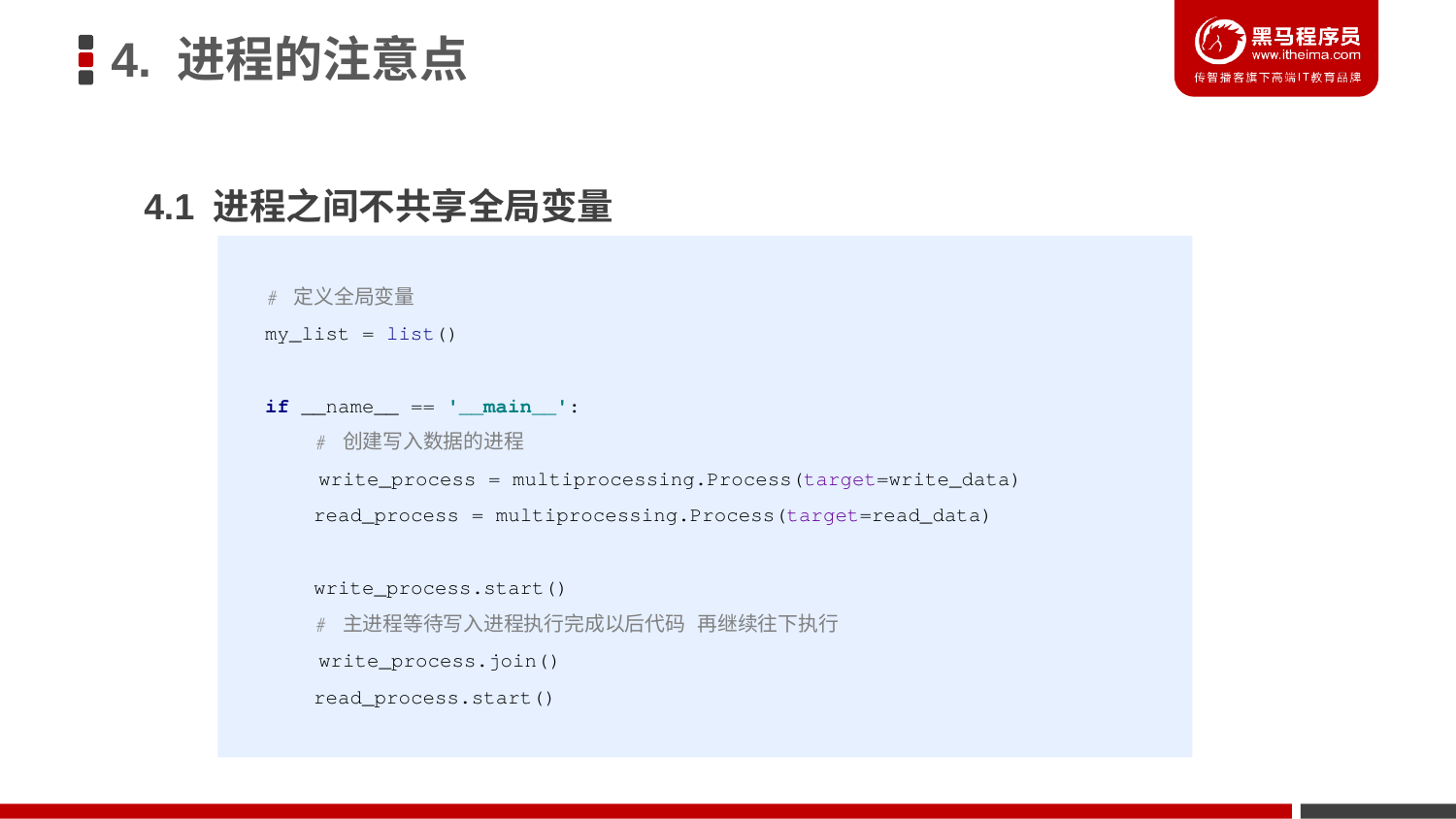

4. 进程的注意点
4.1 进程之间不共享全局变量

# 定义全局变量 my_list = list() if __name__ == '__main__': # 创建写入数据的进程 write_process = multiprocessing.Process(target=write_data) read_process = multiprocessing.Process(target=read_data) write_process.start() # 主进程等待写入进程执行完成以后代码 再继续往下执行 write_process.join() read_process.start()